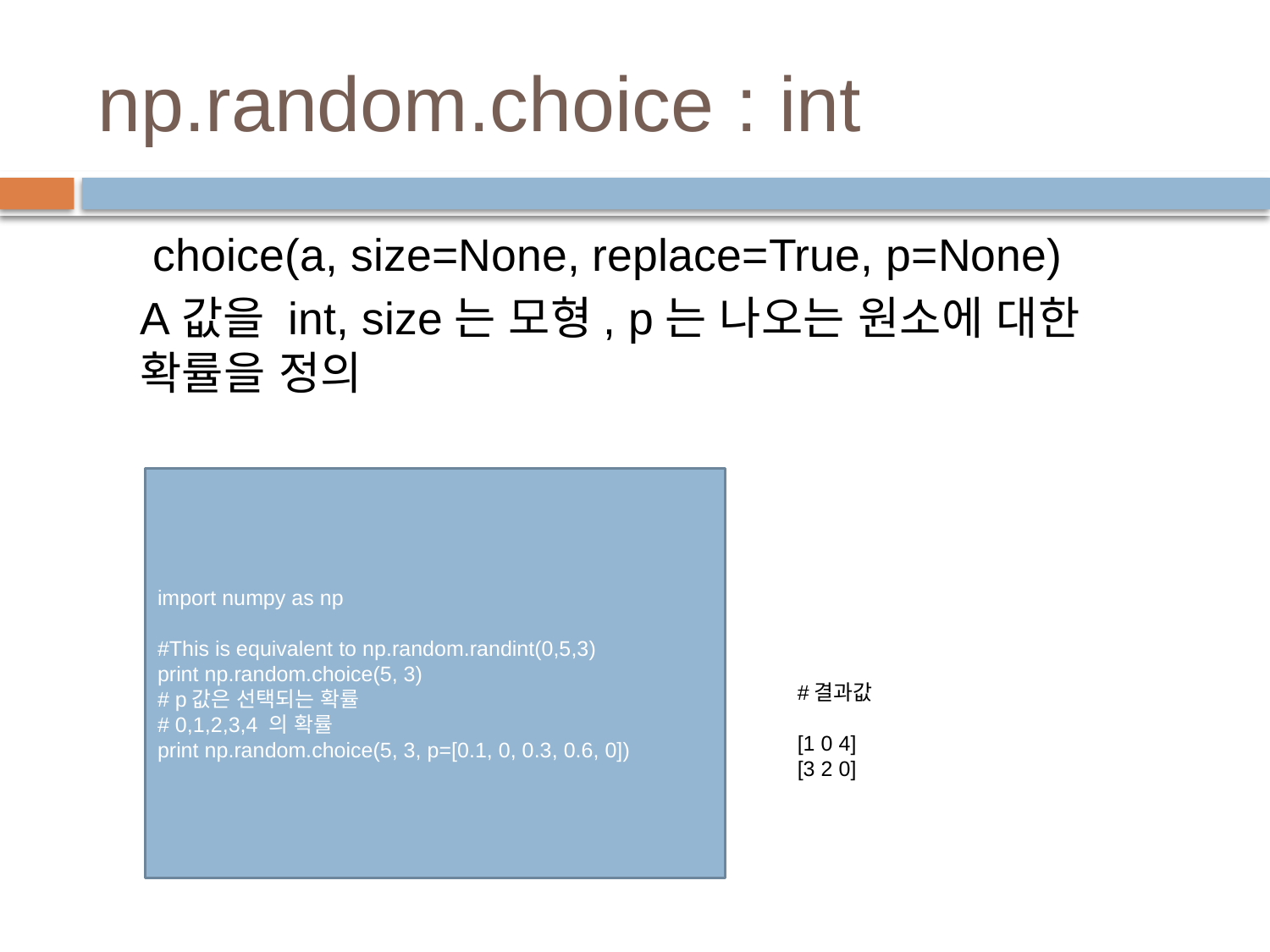

# np.random.choice : int
 choice(a, size=None, replace=True, p=None)
A값을 int, size는 모형, p는 나오는 원소에 대한 확률을 정의
import numpy as np

#This is equivalent to np.random.randint(0,5,3)
print np.random.choice(5, 3)
# p값은 선택되는 확률
# 0,1,2,3,4 의 확률
print np.random.choice(5, 3, p=[0.1, 0, 0.3, 0.6, 0])
#결과값

[1 0 4]
[3 2 0]